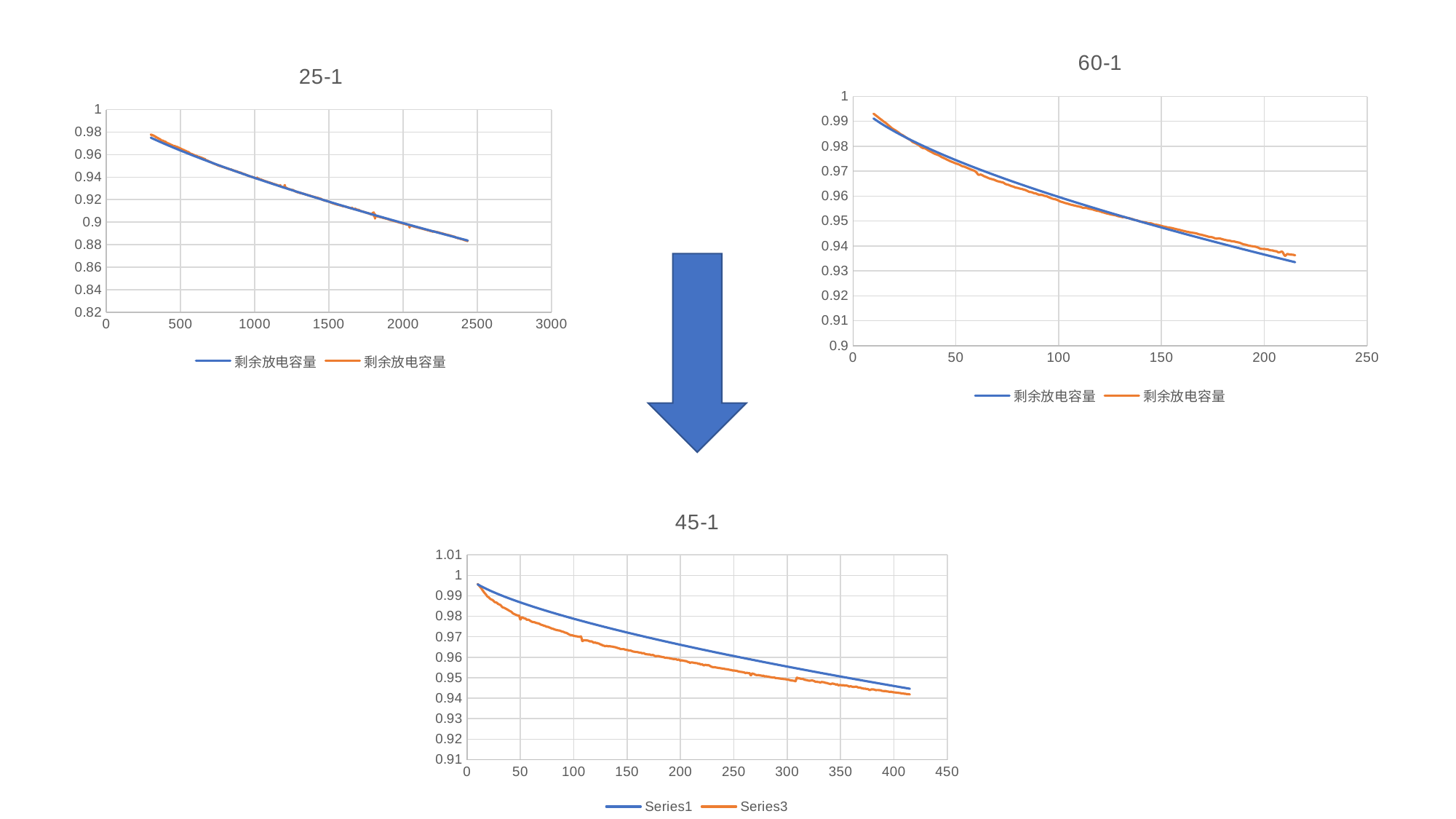

### Chart: 60-1

| Category | 剩余放电容量 | 剩余放电容量 |
|---|---|---|

### Chart: 25-1

| Category | 剩余放电容量 | 剩余放电容量 |
|---|---|---|

### Chart: 45-1

| Category |  |  |
|---|---|---|